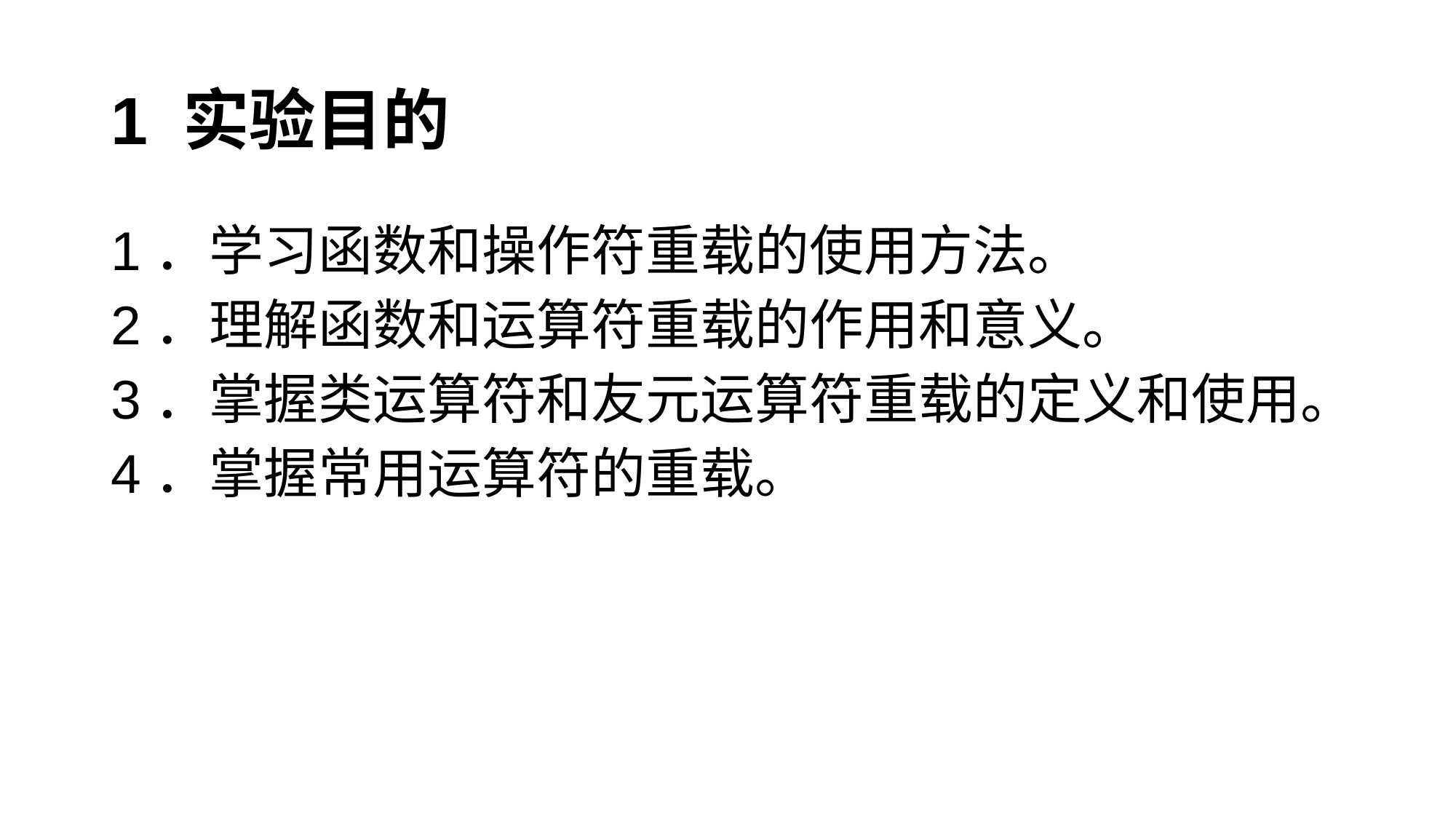

# 1 实验目的
1．学习函数和操作符重载的使用方法。
2．理解函数和运算符重载的作用和意义。
3．掌握类运算符和友元运算符重载的定义和使用。
4．掌握常用运算符的重载。